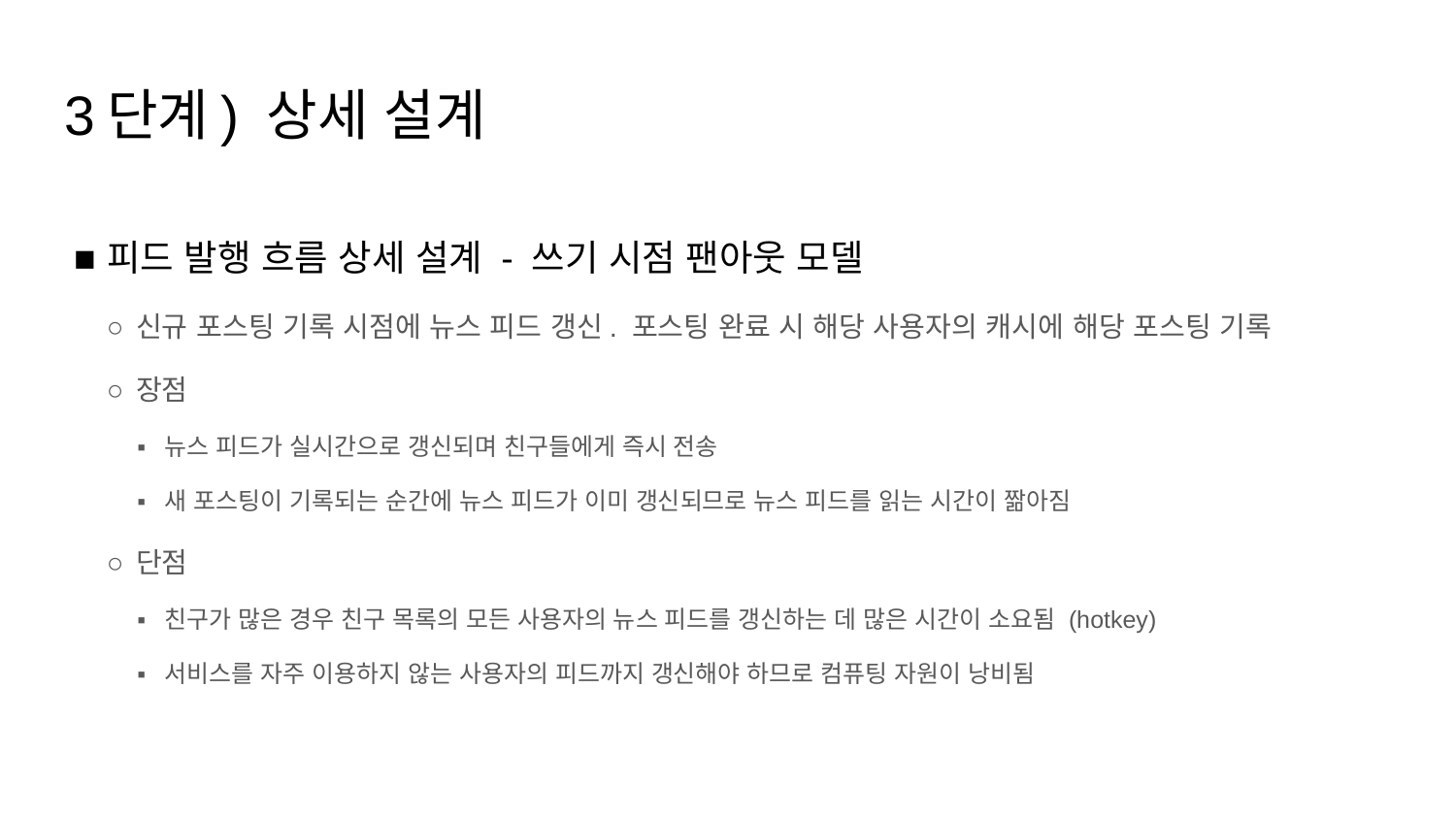

# 3단계) 상세 설계
피드 발행 흐름 상세 설계 - 쓰기 시점 팬아웃 모델
신규 포스팅 기록 시점에 뉴스 피드 갱신. 포스팅 완료 시 해당 사용자의 캐시에 해당 포스팅 기록
장점
뉴스 피드가 실시간으로 갱신되며 친구들에게 즉시 전송
새 포스팅이 기록되는 순간에 뉴스 피드가 이미 갱신되므로 뉴스 피드를 읽는 시간이 짦아짐
단점
친구가 많은 경우 친구 목록의 모든 사용자의 뉴스 피드를 갱신하는 데 많은 시간이 소요됨 (hotkey)
서비스를 자주 이용하지 않는 사용자의 피드까지 갱신해야 하므로 컴퓨팅 자원이 낭비됨